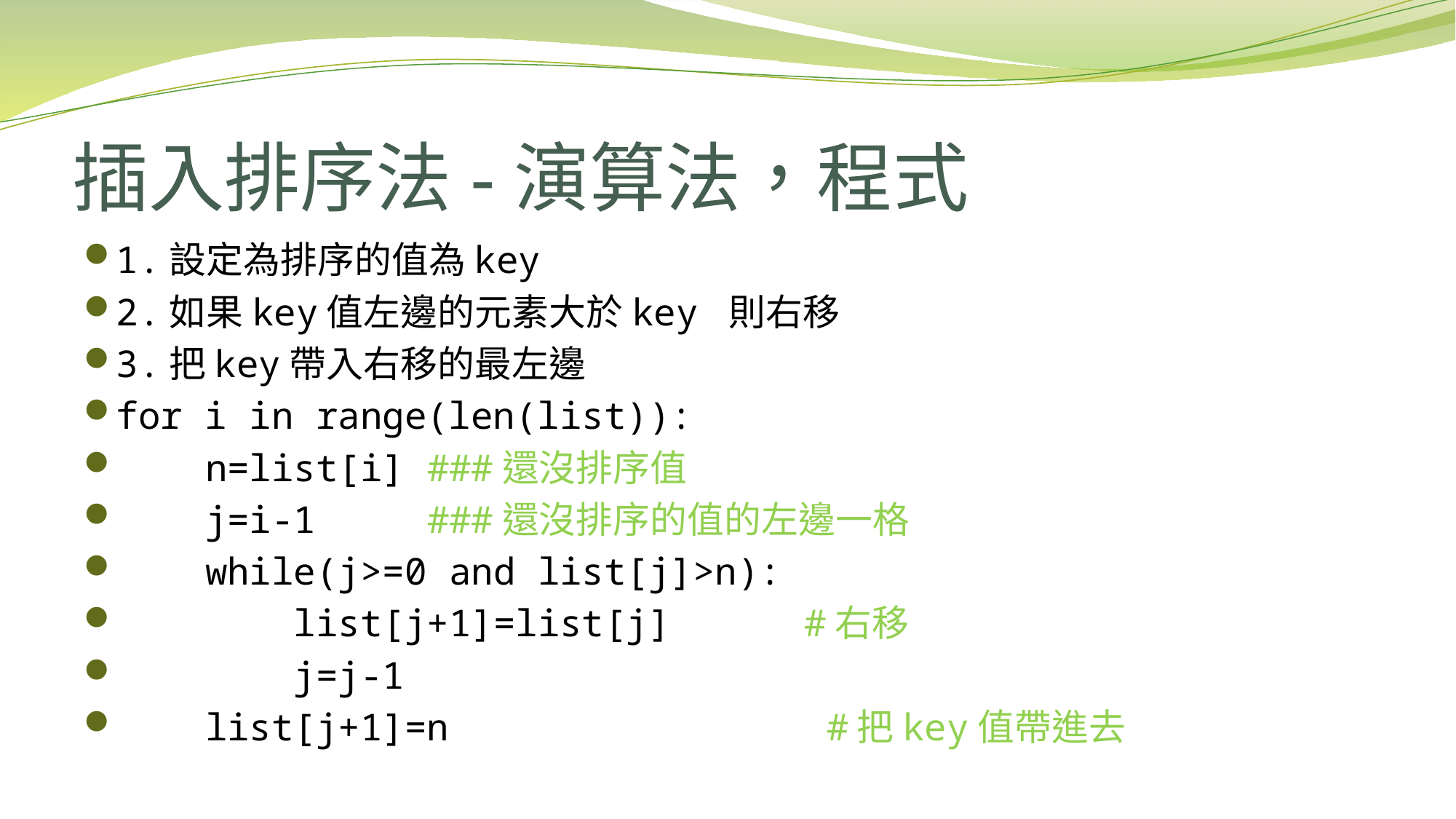

# 插入排序法-演算法，程式
1.設定為排序的值為key
2.如果key值左邊的元素大於key 則右移
3.把key帶入右移的最左邊
for i in range(len(list)):
    n=list[i] ###還沒排序值
    j=i-1     ###還沒排序的值的左邊一格
    while(j>=0 and list[j]>n):
        list[j+1]=list[j]      #右移
        j=j-1
    list[j+1]=n                 #把key值帶進去